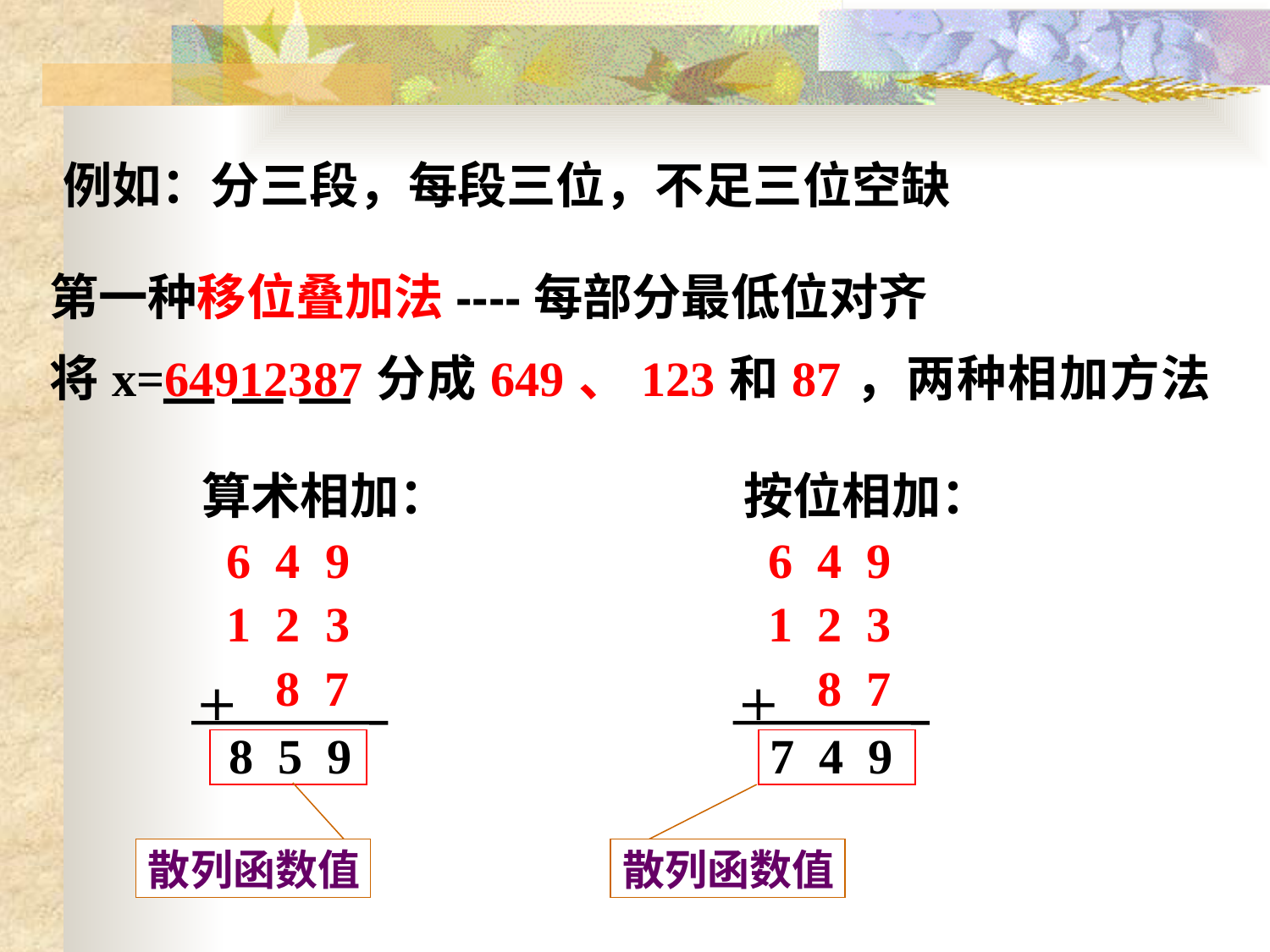

例如：分三段，每段三位，不足三位空缺
第一种移位叠加法----每部分最低位对齐
将x=64912387分成649、123和87，两种相加方法

算术相加：
  6  4  9
  1  2  3
      8  7

8  5  9
按位相加：
  6  4  9
  1  2  3
      8  7

7  4  9

散列函数值

散列函数值